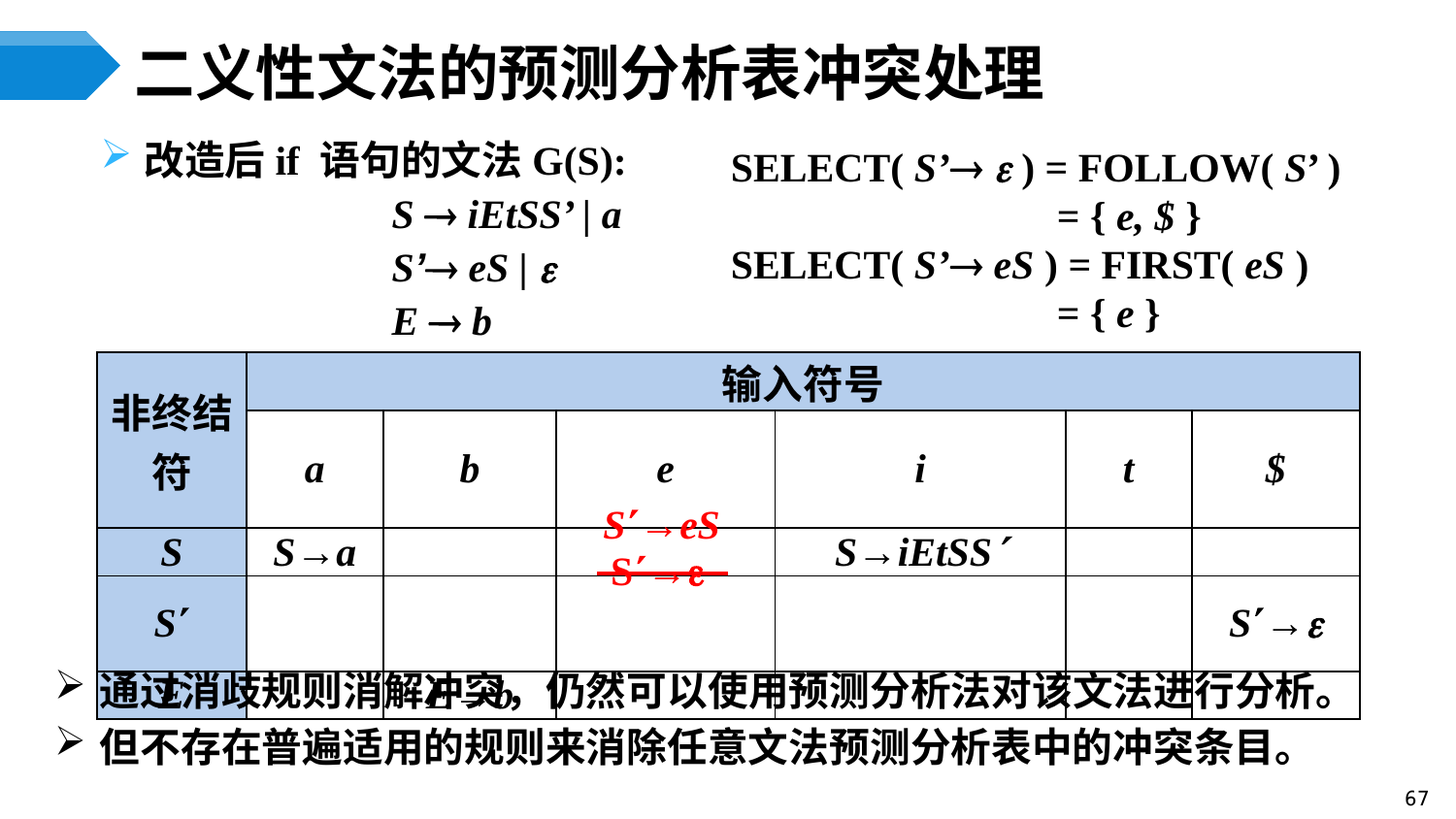

# 二义性文法的预测分析表冲突处理
改造后if 语句的文法G(S):
		S → iEtSS’ | a
		S’→ eS | ε
		E → b

SELECT( S’→ ε ) = FOLLOW( S’ )
                                = { e, $ }
SELECT( S’→ eS ) = FIRST( eS )
                                = { e }
| 非终结符 | 输入符号 |  |  |  |  |  |
| --- | --- | --- | --- | --- | --- | --- |
|  | a | b | e | i | t | $ |
| S | S→a |  |  | S→iEtSS′ |  |  |
| S′ |  |  |  |  |  | S′→ε |
| E |  | E→b |  |  |  |  |
S′→eS
S′→ε
通过消歧规则消解冲突，仍然可以使用预测分析法对该文法进行分析。
但不存在普遍适用的规则来消除任意文法预测分析表中的冲突条目。
67